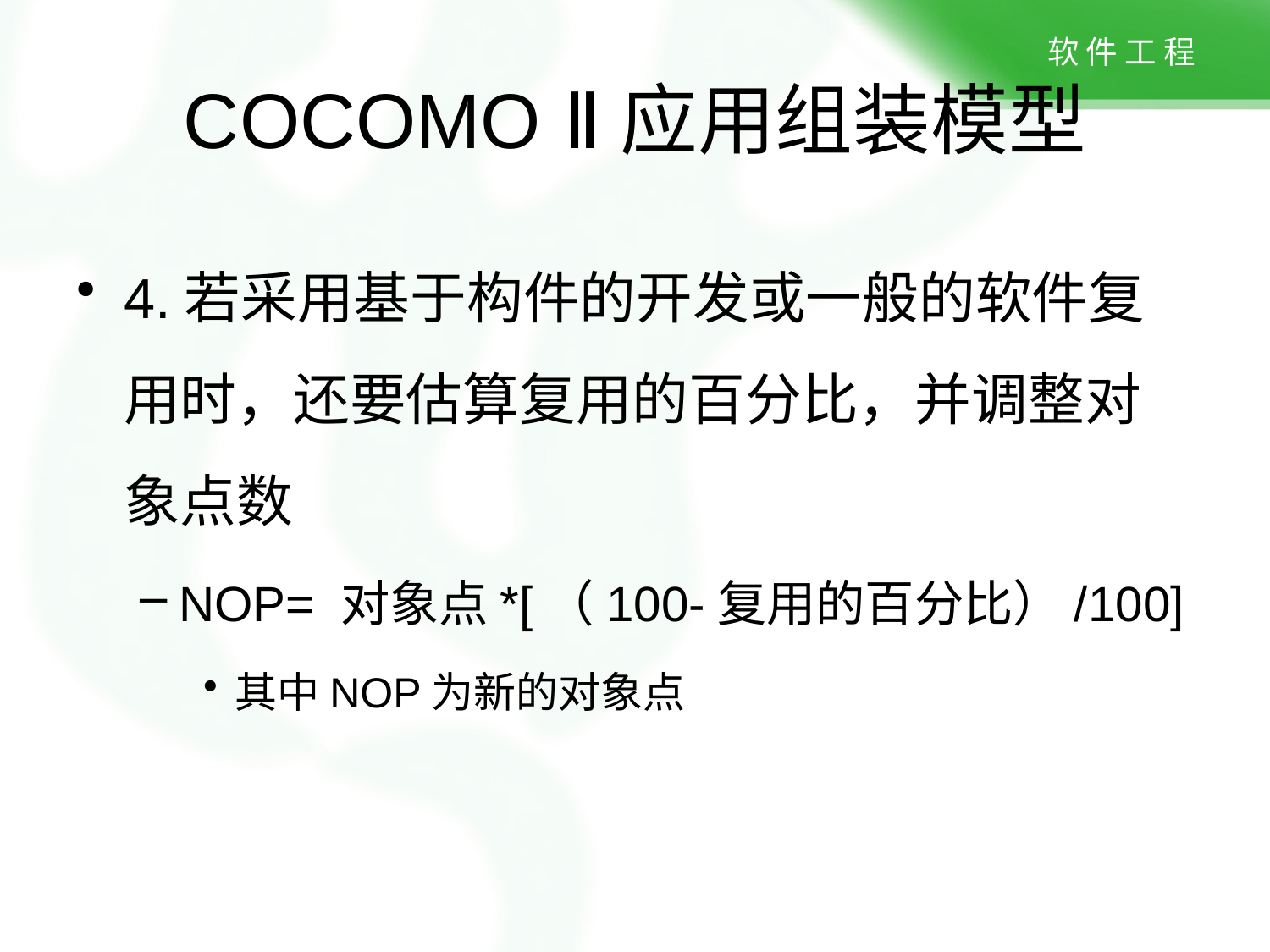

# COCOMO Ⅱ应用组装模型
4.若采用基于构件的开发或一般的软件复用时，还要估算复用的百分比，并调整对象点数
NOP= 对象点*[（100-复用的百分比）/100]
其中NOP为新的对象点